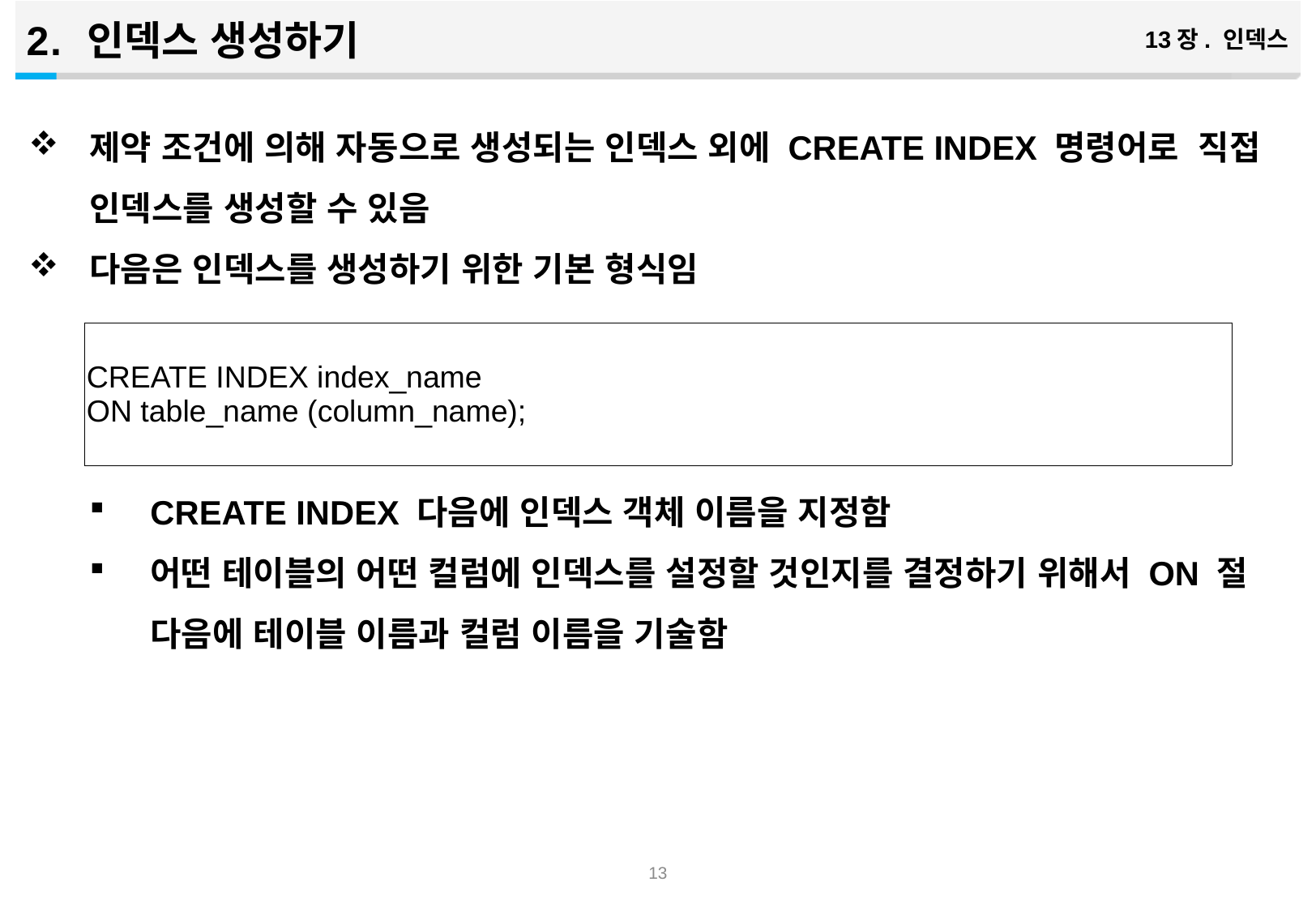

인덱스 생성하기
13장. 인덱스
제약 조건에 의해 자동으로 생성되는 인덱스 외에 CREATE INDEX 명령어로  직접 인덱스를 생성할 수 있음
다음은 인덱스를 생성하기 위한 기본 형식임

CREATE INDEX 다음에 인덱스 객체 이름을 지정함
어떤 테이블의 어떤 컬럼에 인덱스를 설정할 것인지를 결정하기 위해서 ON 절 다음에 테이블 이름과 컬럼 이름을 기술함
| CREATE INDEX index\_name ON table\_name (column\_name); |
| --- |
13